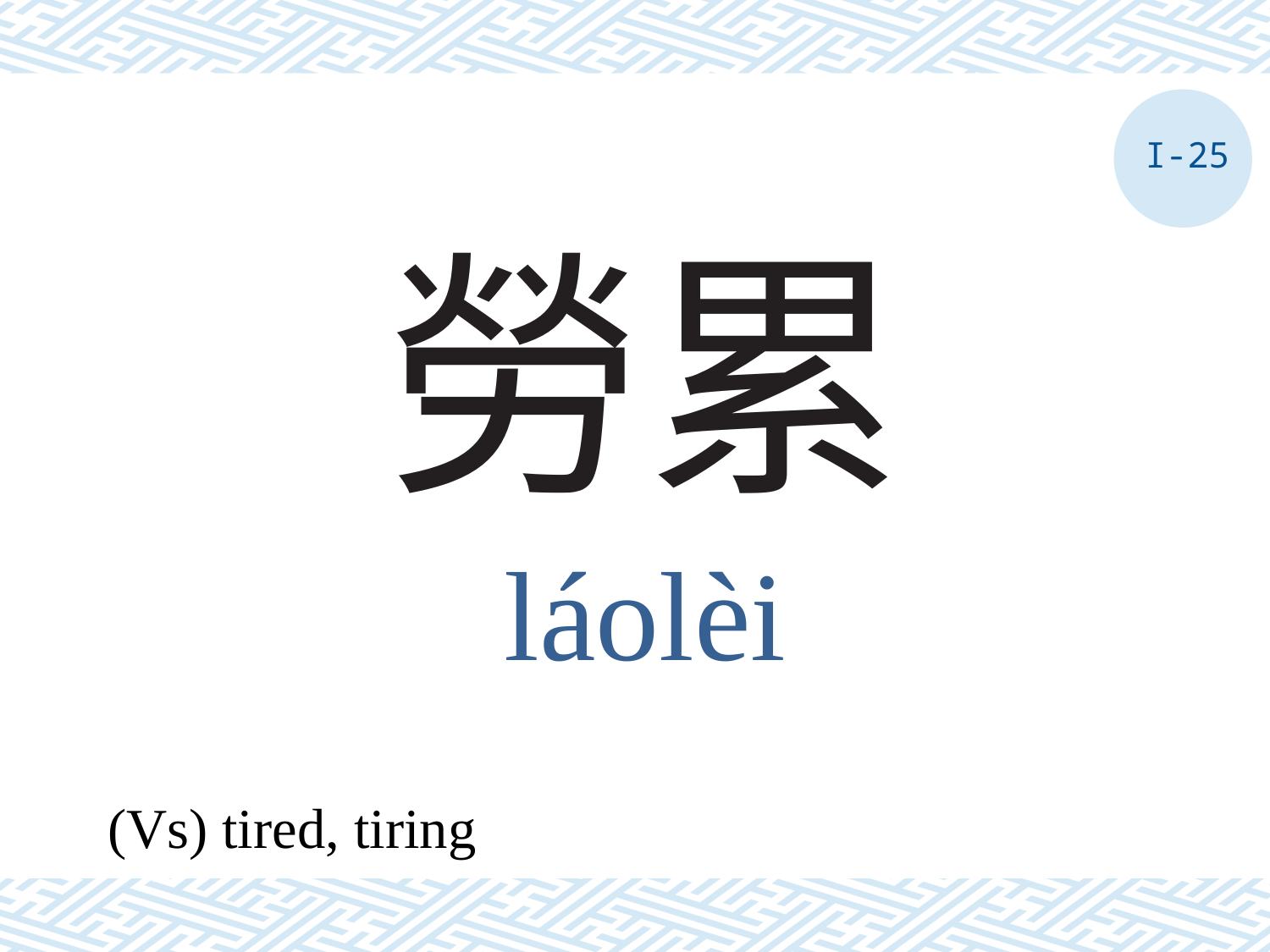

I-25

# 勞累
láolèi
(Vs) tired, tiring